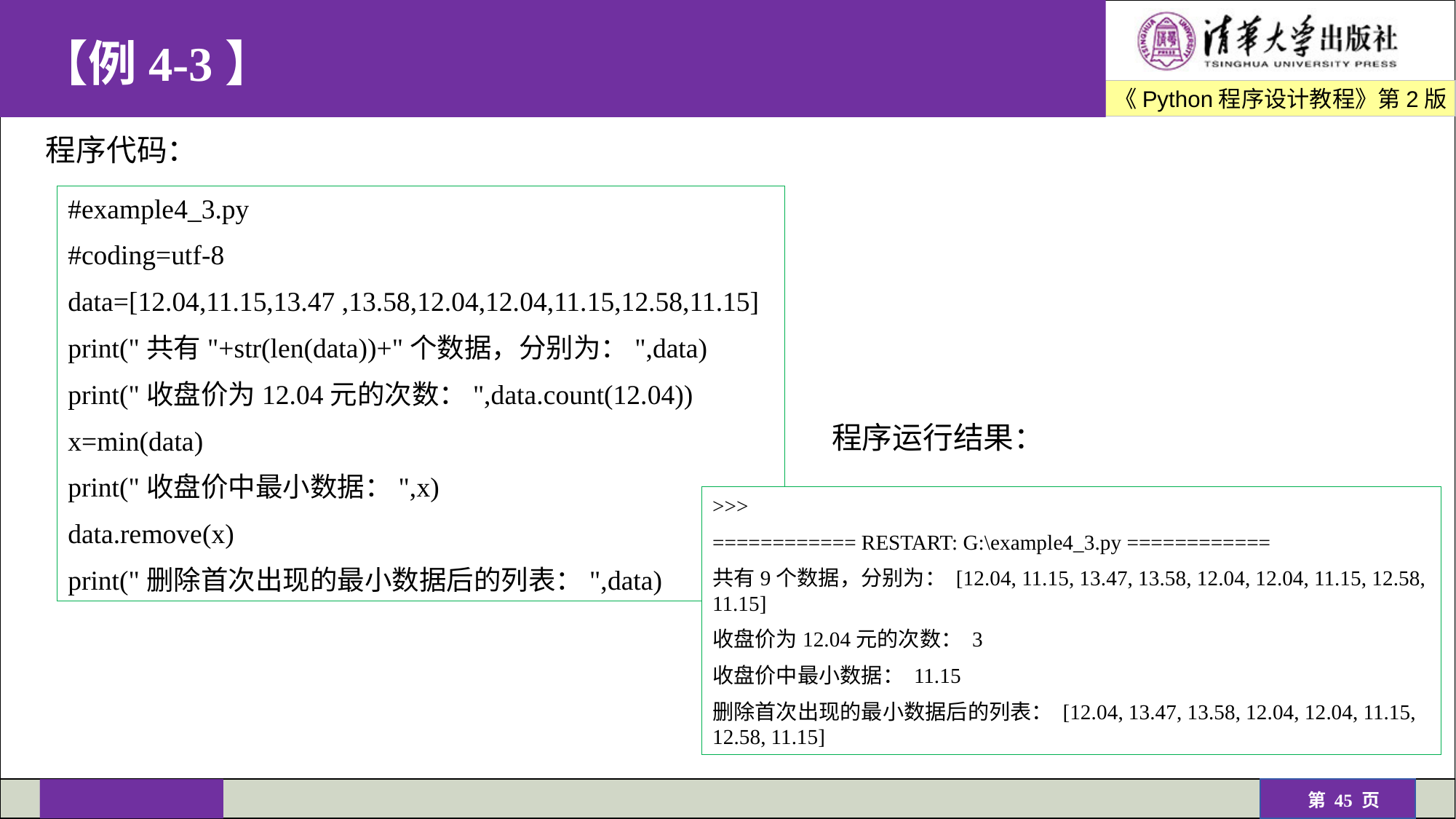

# 【例4-3】
程序代码：
#example4_3.py
#coding=utf-8
data=[12.04,11.15,13.47 ,13.58,12.04,12.04,11.15,12.58,11.15]
print("共有"+str(len(data))+"个数据，分别为：",data)
print("收盘价为12.04元的次数：",data.count(12.04))
x=min(data)
print("收盘价中最小数据：",x)
data.remove(x)
print("删除首次出现的最小数据后的列表：",data)
程序运行结果：
>>>
============ RESTART: G:\example4_3.py ============
共有9个数据，分别为： [12.04, 11.15, 13.47, 13.58, 12.04, 12.04, 11.15, 12.58, 11.15]
收盘价为12.04元的次数： 3
收盘价中最小数据： 11.15
删除首次出现的最小数据后的列表： [12.04, 13.47, 13.58, 12.04, 12.04, 11.15, 12.58, 11.15]